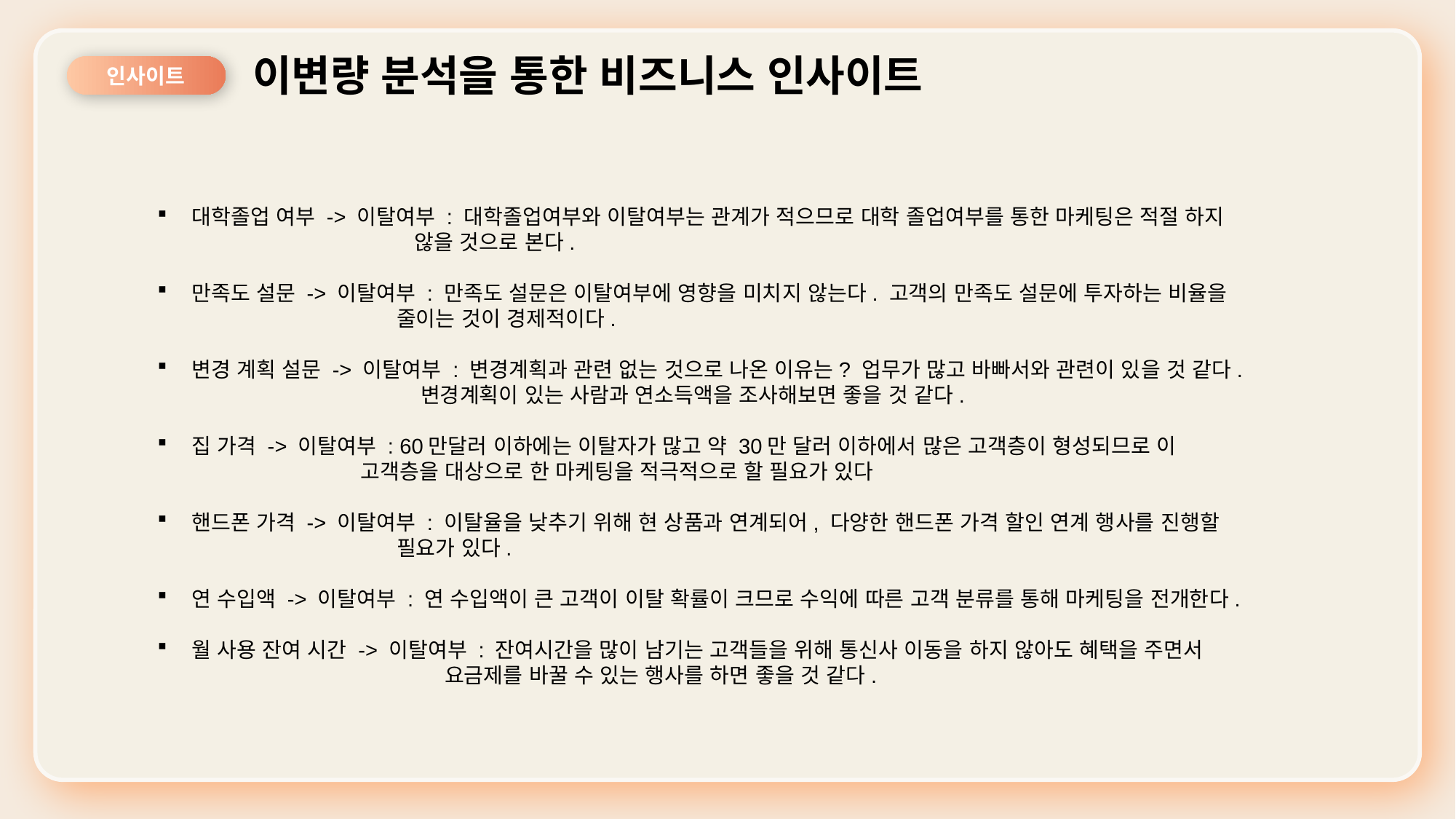

이변량 분석을 통한 비즈니스 인사이트
인사이트
대학졸업 여부 -> 이탈여부 : 대학졸업여부와 이탈여부는 관계가 적으므로 대학 졸업여부를 통한 마케팅은 적절 하지
                                          않을 것으로 본다.

만족도 설문 -> 이탈여부 : 만족도 설문은 이탈여부에 영향을 미치지 않는다. 고객의 만족도 설문에 투자하는 비율을
                                       줄이는 것이 경제적이다.

변경 계획 설문 -> 이탈여부 : 변경계획과 관련 없는 것으로 나온 이유는? 업무가 많고 바빠서와 관련이 있을 것 같다.
                                           변경계획이 있는 사람과 연소득액을 조사해보면 좋을 것 같다.

집 가격 -> 이탈여부 : 60만달러 이하에는 이탈자가 많고 약 30만 달러 이하에서 많은 고객층이 형성되므로 이
                                 고객층을 대상으로 한 마케팅을 적극적으로 할 필요가 있다

핸드폰 가격 -> 이탈여부 : 이탈율을 낮추기 위해 현 상품과 연계되어, 다양한 핸드폰 가격 할인 연계 행사를 진행할
                                       필요가 있다.

연 수입액 -> 이탈여부 : 연 수입액이 큰 고객이 이탈 확률이 크므로 수익에 따른 고객 분류를 통해 마케팅을 전개한다.

월 사용 잔여 시간 -> 이탈여부 : 잔여시간을 많이 남기는 고객들을 위해 통신사 이동을 하지 않아도 혜택을 주면서
                                               요금제를 바꿀 수 있는 행사를 하면 좋을 것 같다.